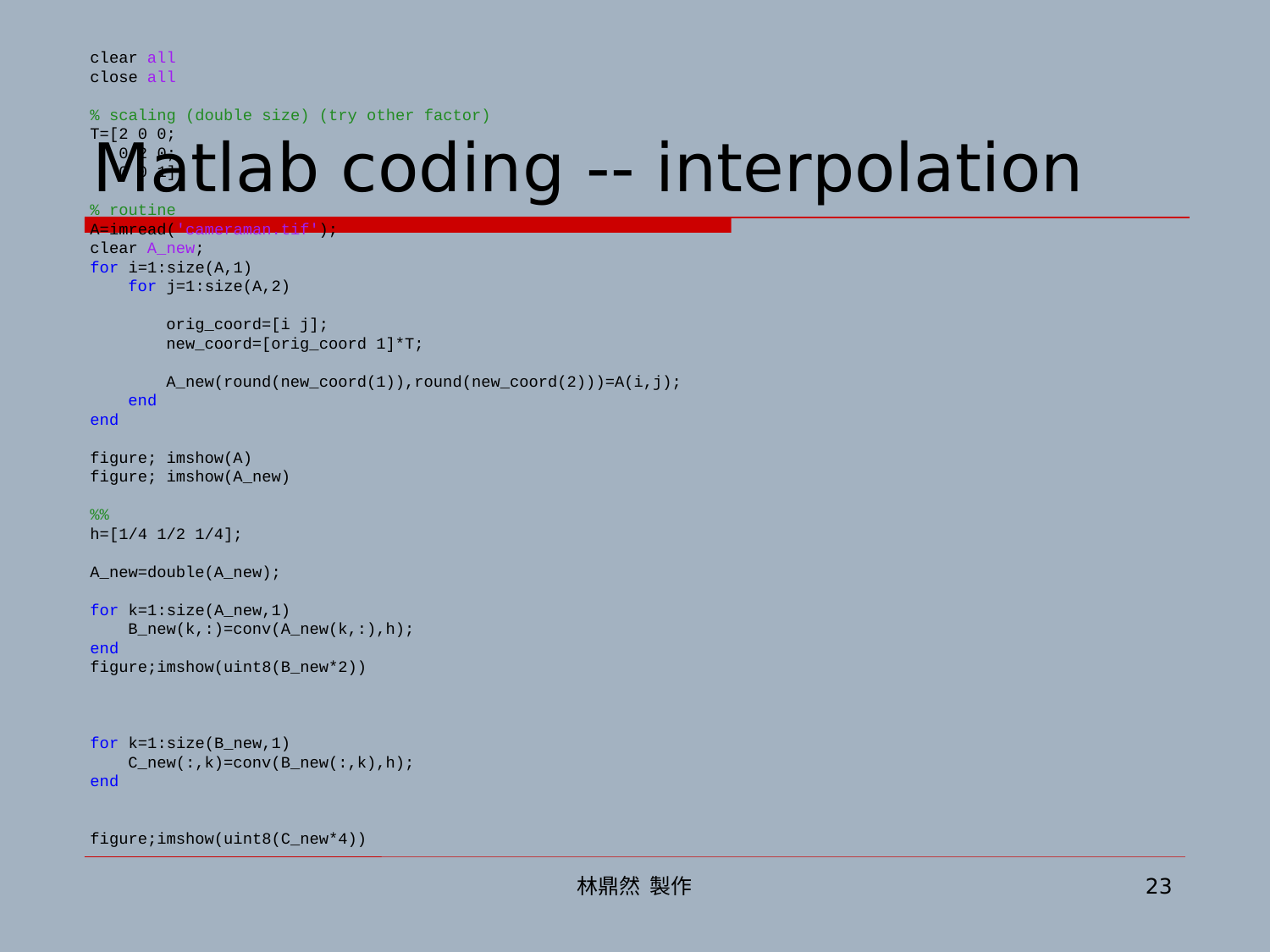

clear all
close all

% scaling (double size) (try other factor)
T=[2 0 0;
   0 2 0;
   0 0 1];

% routine
A=imread('cameraman.tif');
clear A_new;
for i=1:size(A,1)
    for j=1:size(A,2)

        orig_coord=[i j];
        new_coord=[orig_coord 1]*T;

        A_new(round(new_coord(1)),round(new_coord(2)))=A(i,j);
    end
end

figure; imshow(A)
figure; imshow(A_new)

%%
h=[1/4 1/2 1/4];

A_new=double(A_new);

for k=1:size(A_new,1)
    B_new(k,:)=conv(A_new(k,:),h);
end
figure;imshow(uint8(B_new*2))

for k=1:size(B_new,1)
    C_new(:,k)=conv(B_new(:,k),h);
end

figure;imshow(uint8(C_new*4))

# Matlab coding -- interpolation
林鼎然  製作
23